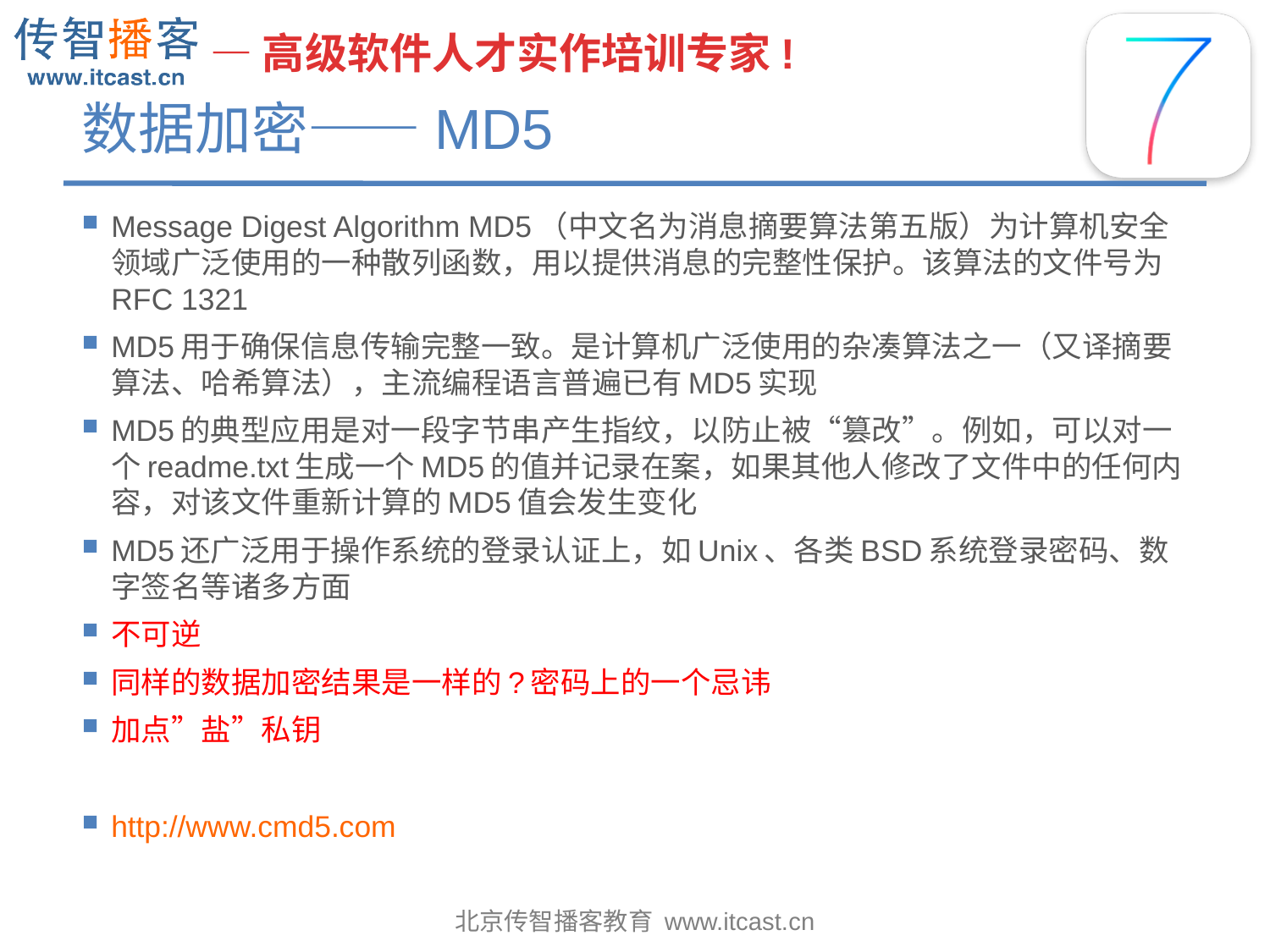

# 数据加密——MD5
Message Digest Algorithm MD5（中文名为消息摘要算法第五版）为计算机安全领域广泛使用的一种散列函数，用以提供消息的完整性保护。该算法的文件号为RFC 1321
MD5用于确保信息传输完整一致。是计算机广泛使用的杂凑算法之一（又译摘要算法、哈希算法），主流编程语言普遍已有MD5实现
MD5的典型应用是对一段字节串产生指纹，以防止被“篡改”。例如，可以对一个readme.txt生成一个MD5的值并记录在案，如果其他人修改了文件中的任何内容，对该文件重新计算的MD5值会发生变化
MD5还广泛用于操作系统的登录认证上，如Unix、各类BSD系统登录密码、数字签名等诸多方面
不可逆
同样的数据加密结果是一样的?密码上的一个忌讳
加点”盐”私钥

http://www.cmd5.com